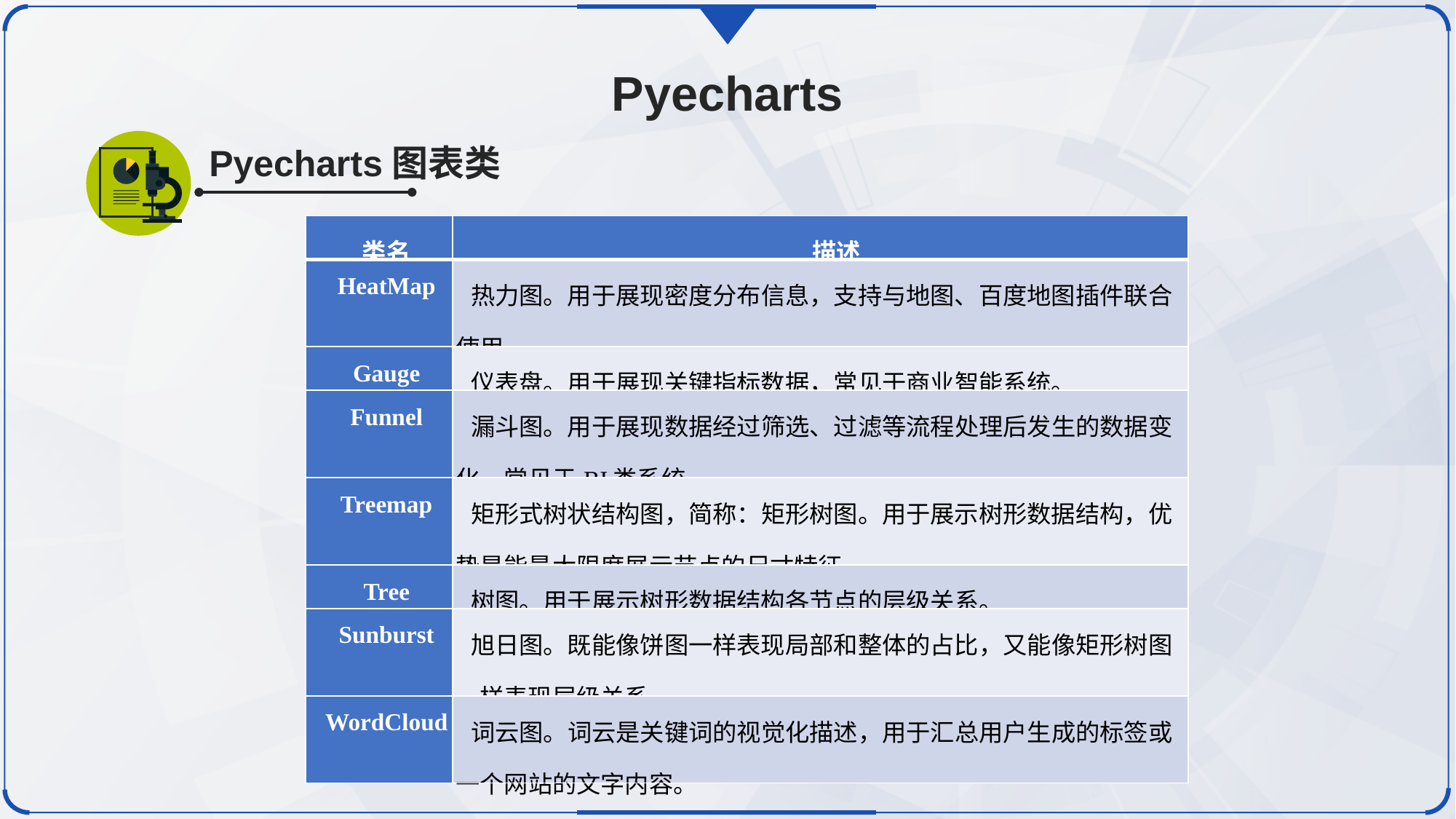

Pyecharts

Pyecharts图表类
| 类名 | 描述 |
| --- | --- |
| HeatMap | 热力图。用于展现密度分布信息，支持与地图、百度地图插件联合使用。 |
| Gauge | 仪表盘。用于展现关键指标数据，常见于商业智能系统。 |
| Funnel | 漏斗图。用于展现数据经过筛选、过滤等流程处理后发生的数据变化，常见于BI类系统。 |
| Treemap | 矩形式树状结构图，简称：矩形树图。用于展示树形数据结构，优势是能最大限度展示节点的尺寸特征。 |
| Tree | 树图。用于展示树形数据结构各节点的层级关系。 |
| Sunburst | 旭日图。既能像饼图一样表现局部和整体的占比，又能像矩形树图一样表现层级关系。 |
| WordCloud | 词云图。词云是关键词的视觉化描述，用于汇总用户生成的标签或一个网站的文字内容。 |